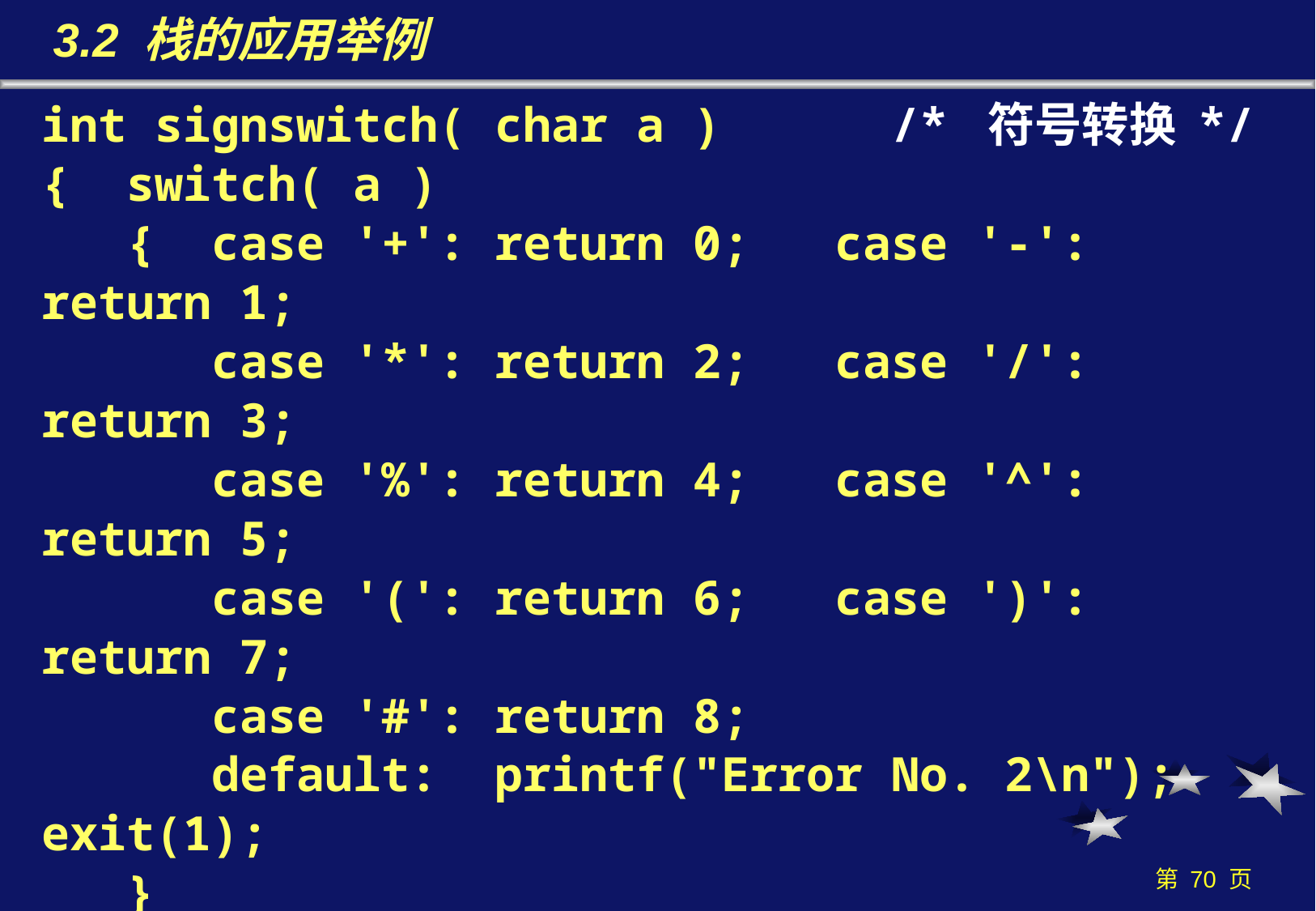

# 3.2 栈的应用举例
int signswitch( char a )		/* 符号转换 */
{  switch( a )
   {  case '+': return 0;   case '-': return 1;
      case '*': return 2;   case '/': return 3;
      case '%': return 4;   case '^': return 5;
      case '(': return 6;   case ')': return 7;
      case '#': return 8;
      default:  printf("Error No. 2\n");  exit(1);
   }
}
char refusal ( char a,char b )   /* 判定优先级 */
{	return PRI[signswitch(a)][signswitch(b)];
}